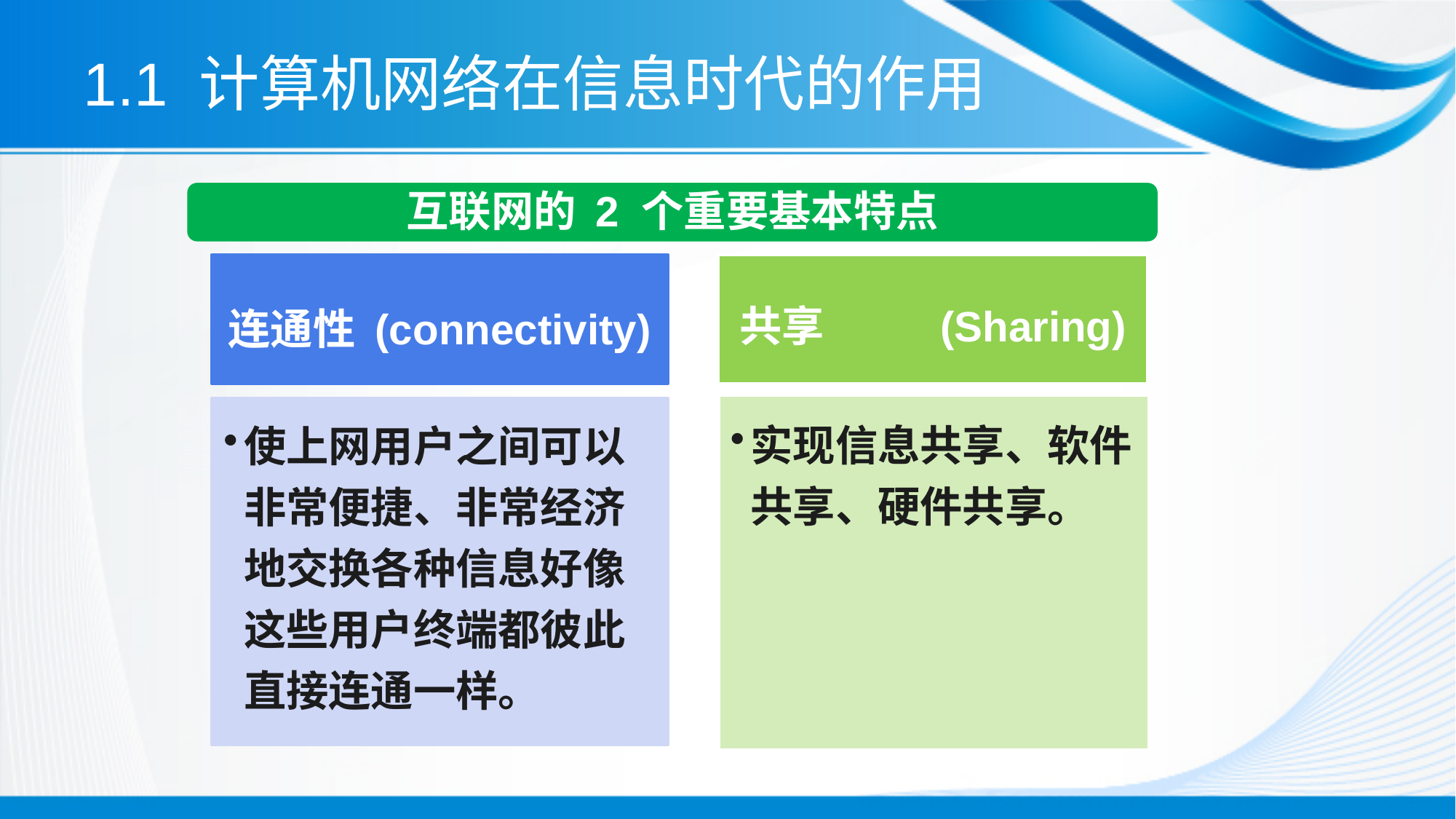

# 1.1 计算机网络在信息时代的作用
互联网的 2 个重要基本特点

连通性 (connectivity)

共享           (Sharing)

实现信息共享、软件共享、硬件共享。

使上网用户之间可以非常便捷、非常经济地交换各种信息好像这些用户终端都彼此直接连通一样。